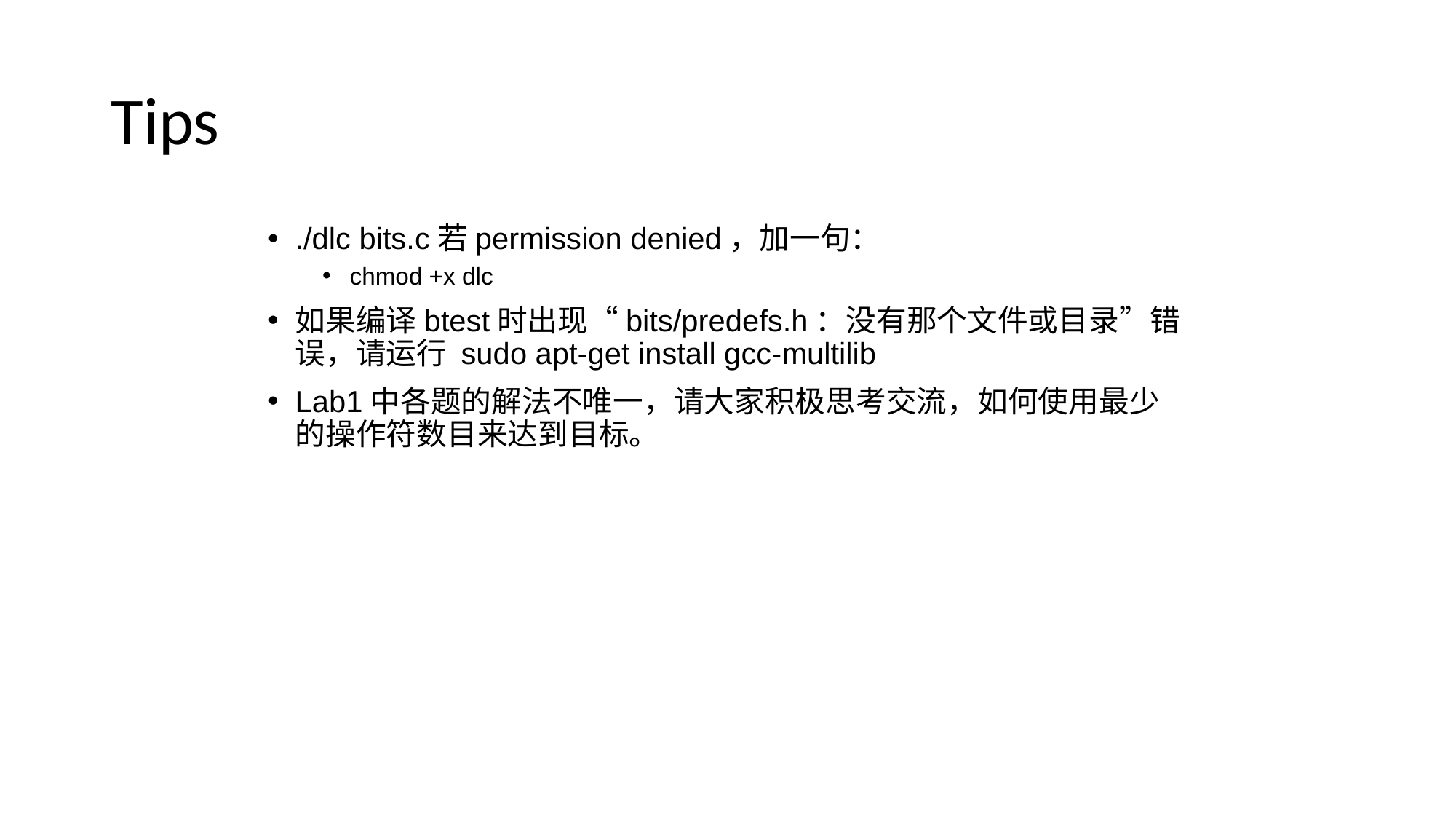

# Tips
./dlc bits.c若permission denied，加一句：
chmod +x dlc
如果编译btest时出现“bits/predefs.h：没有那个文件或目录”错误，请运行 sudo apt-get install gcc-multilib
Lab1中各题的解法不唯一，请大家积极思考交流，如何使用最少的操作符数目来达到目标。